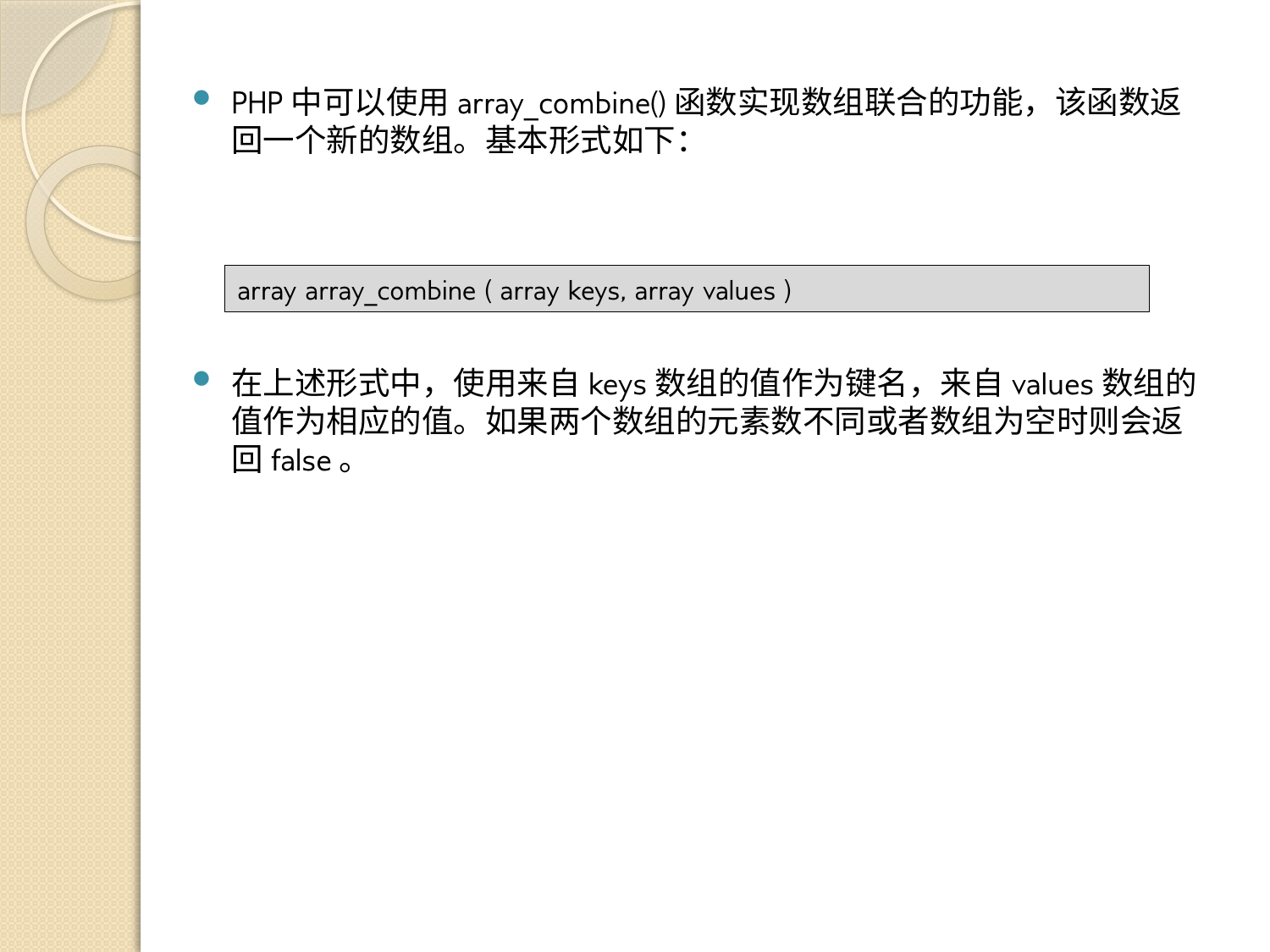

PHP中可以使用array_combine()函数实现数组联合的功能，该函数返回一个新的数组。基本形式如下：
array array_combine ( array keys, array values )
在上述形式中，使用来自keys数组的值作为键名，来自values数组的值作为相应的值。如果两个数组的元素数不同或者数组为空时则会返回false。